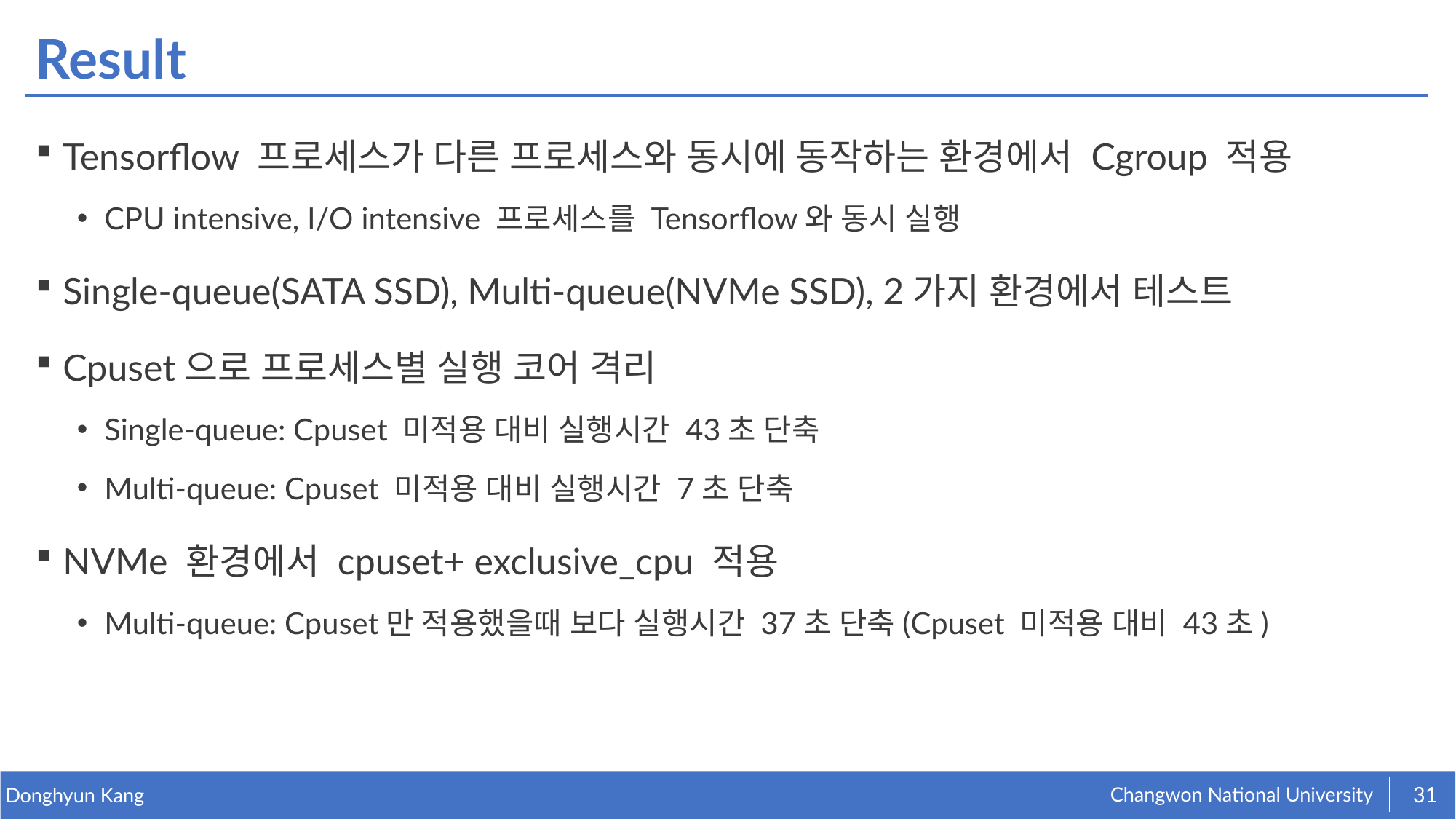

# Result
Tensorflow 프로세스가 다른 프로세스와 동시에 동작하는 환경에서 Cgroup 적용
CPU intensive, I/O intensive 프로세스를 Tensorflow와 동시 실행
Single-queue(SATA SSD), Multi-queue(NVMe SSD), 2가지 환경에서 테스트
Cpuset으로 프로세스별 실행 코어 격리
Single-queue: Cpuset 미적용 대비 실행시간 43초 단축
Multi-queue: Cpuset 미적용 대비 실행시간 7초 단축
NVMe 환경에서 cpuset+ exclusive_cpu 적용
Multi-queue: Cpuset만 적용했을때 보다 실행시간 37초 단축(Cpuset 미적용 대비 43초)

31